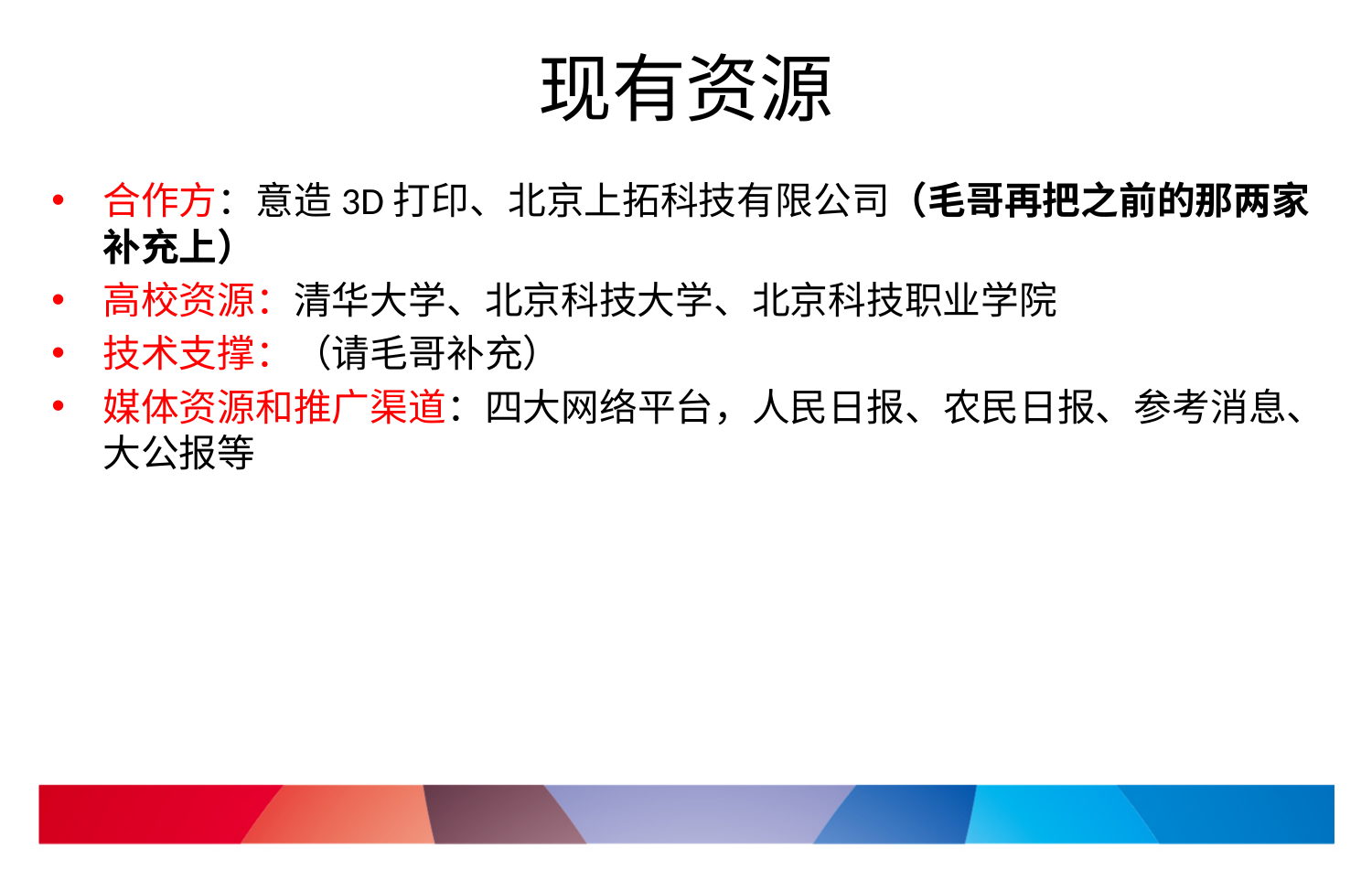

# 现有资源
合作方：意造3D打印、北京上拓科技有限公司（毛哥再把之前的那两家补充上）
高校资源：清华大学、北京科技大学、北京科技职业学院
技术支撑：（请毛哥补充）
媒体资源和推广渠道：四大网络平台，人民日报、农民日报、参考消息、大公报等